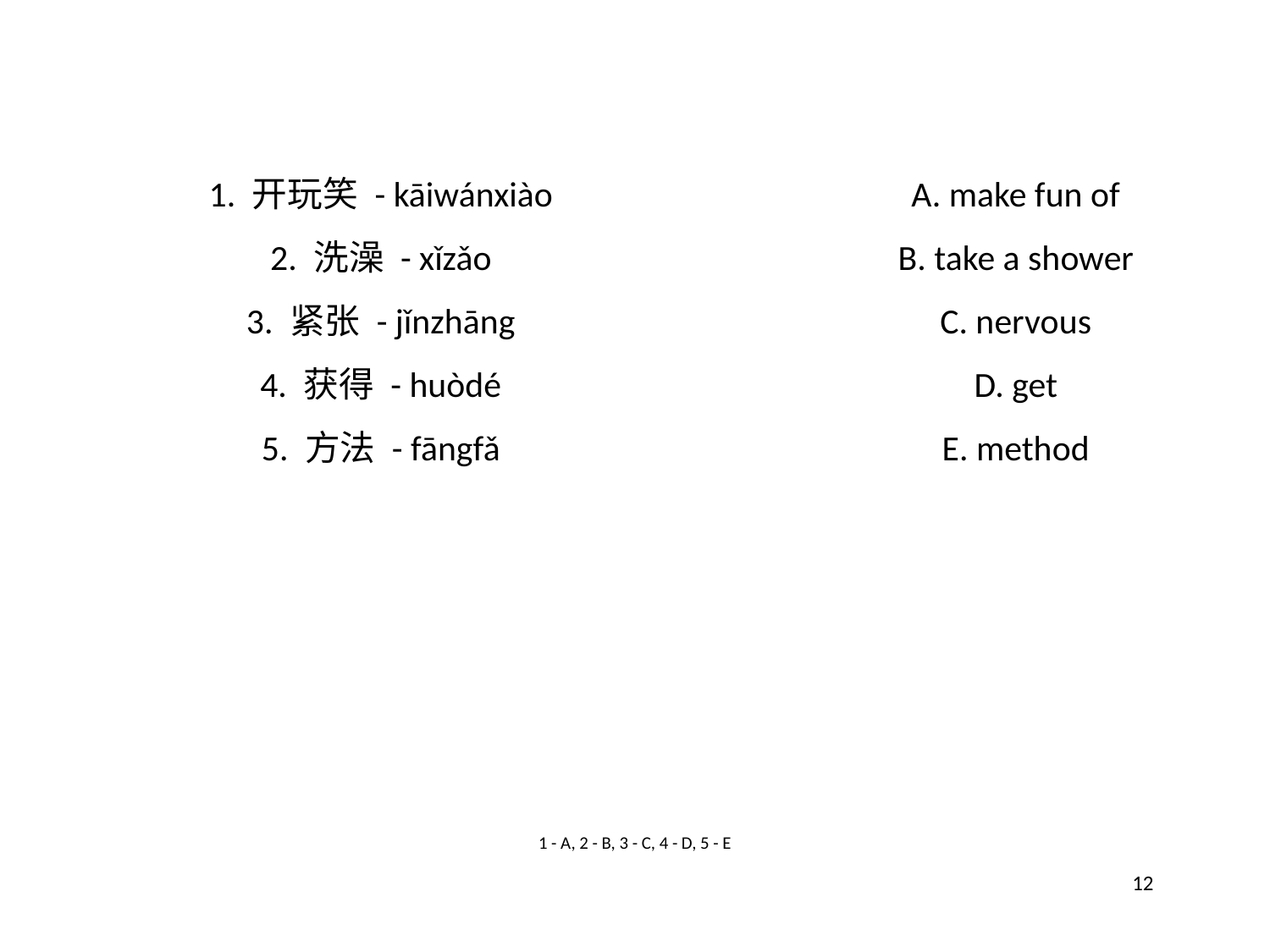

1. 开玩笑 - kāiwánxiào

A. make fun of

2. 洗澡 - xǐzǎo

B. take a shower

3. 紧张 - jǐnzhāng

C. nervous

4. 获得 - huòdé

D. get

5. 方法 - fāngfǎ

E. method
1 - A, 2 - B, 3 - C, 4 - D, 5 - E

12